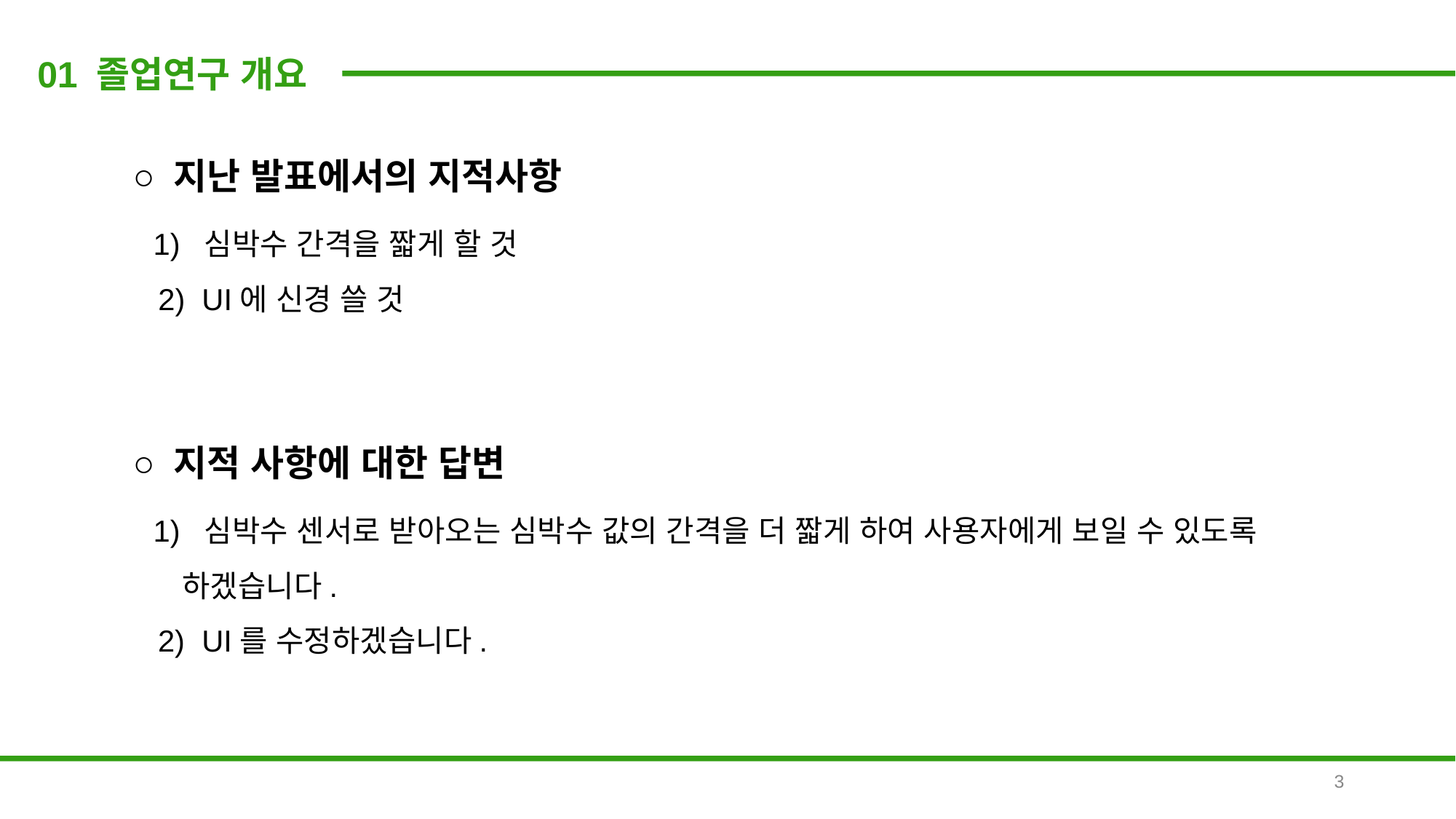

01 졸업연구 개요

○ 지난 발표에서의 지적사항
  1)  심박수 간격을 짧게 할 것
   2)  UI에 신경 쓸 것

○ 지적 사항에 대한 답변
  1)  심박수 센서로 받아오는 심박수 값의 간격을 더 짧게 하여 사용자에게 보일 수 있도록
     하겠습니다.
   2)  UI를 수정하겠습니다.

3